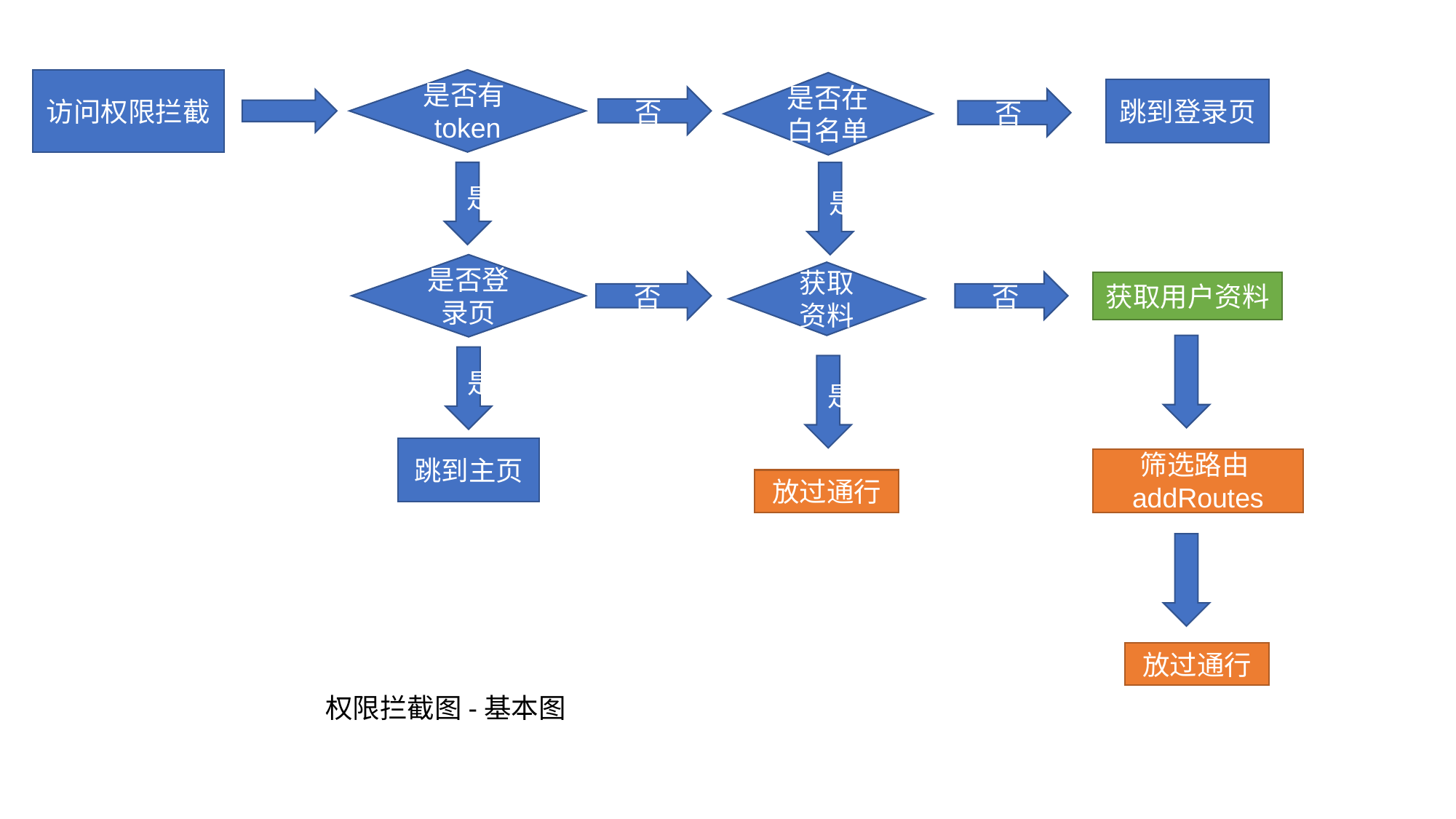

访问权限拦截
是否有token
是否在白名单
跳到登录页
否
否

是
是
是否登录页
获取资料
否
否
获取用户资料

是
是
跳到主页
筛选路由addRoutes
放过通行

放过通行
权限拦截图-基本图